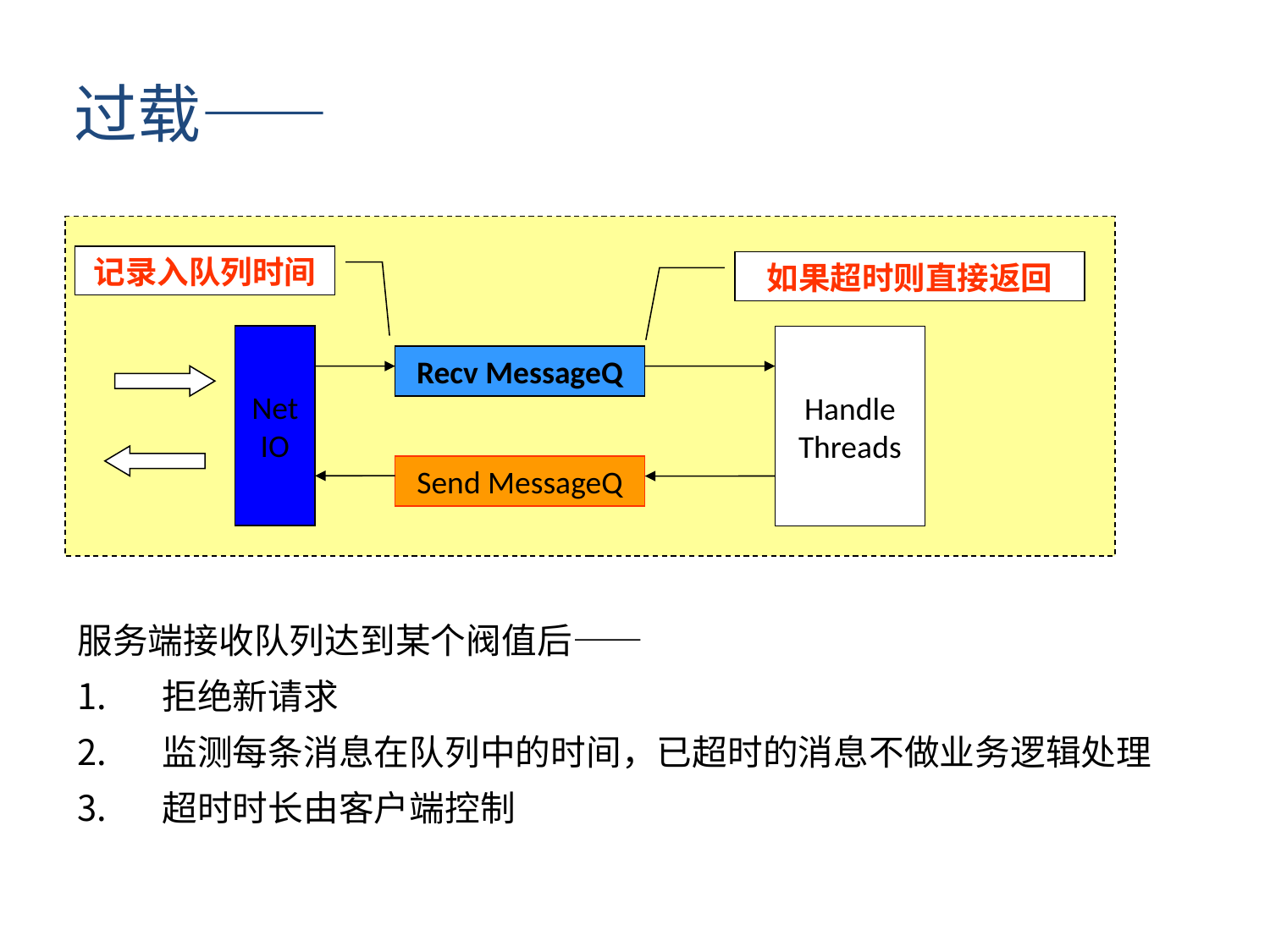

过载——

记录入队列时间
如果超时则直接返回
Net
IO
Handle
Threads
Recv MessageQ

Send MessageQ

服务端接收队列达到某个阀值后——
拒绝新请求
监测每条消息在队列中的时间，已超时的消息不做业务逻辑处理
超时时长由客户端控制